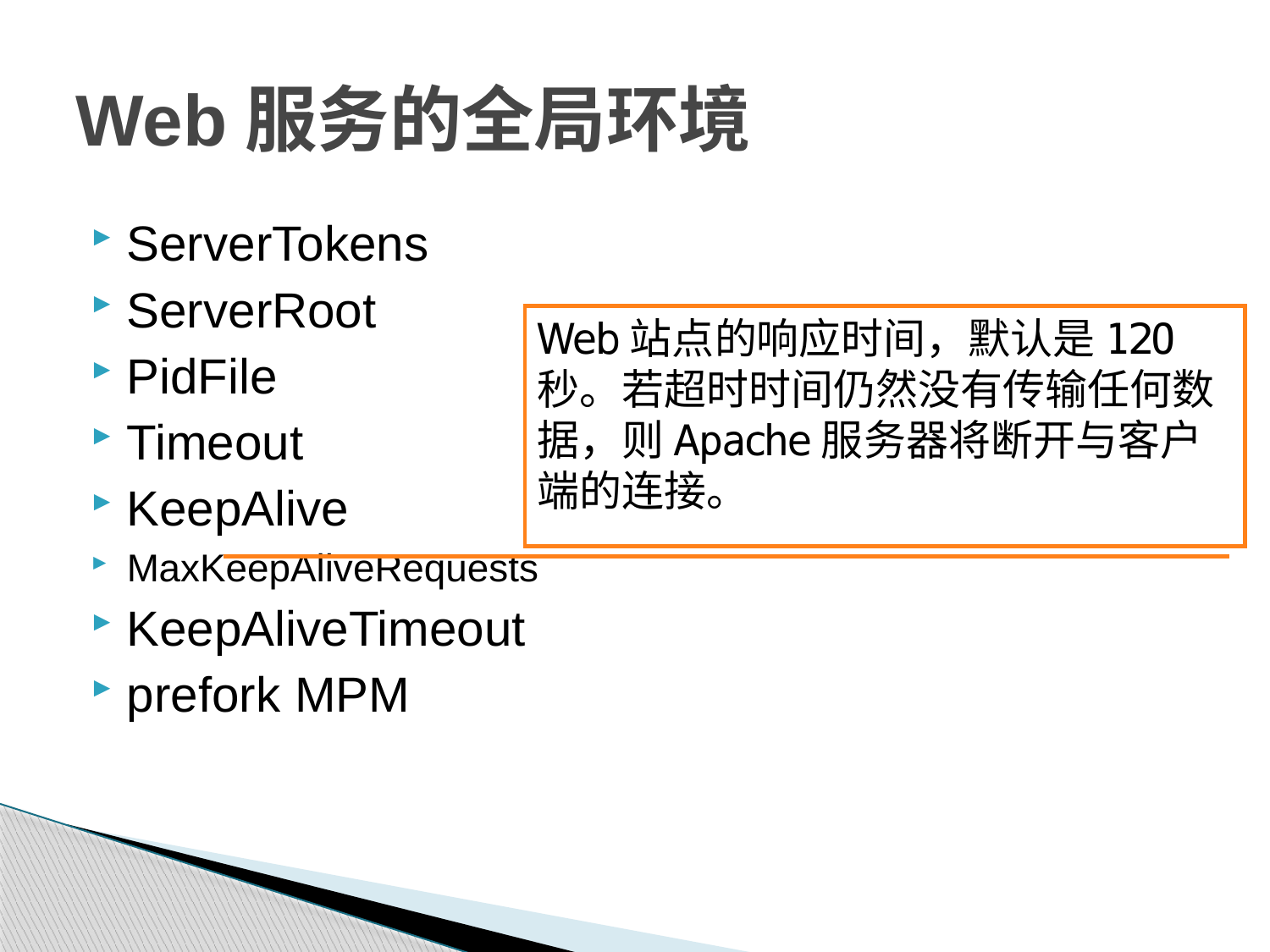

# Web服务的全局环境
ServerTokens
ServerRoot
PidFile
Timeout
KeepAlive
MaxKeepAliveRequests
KeepAliveTimeout
prefork MPM
Web站点的响应时间，默认是120秒。若超时时间仍然没有传输任何数据，则Apache服务器将断开与客户端的连接。